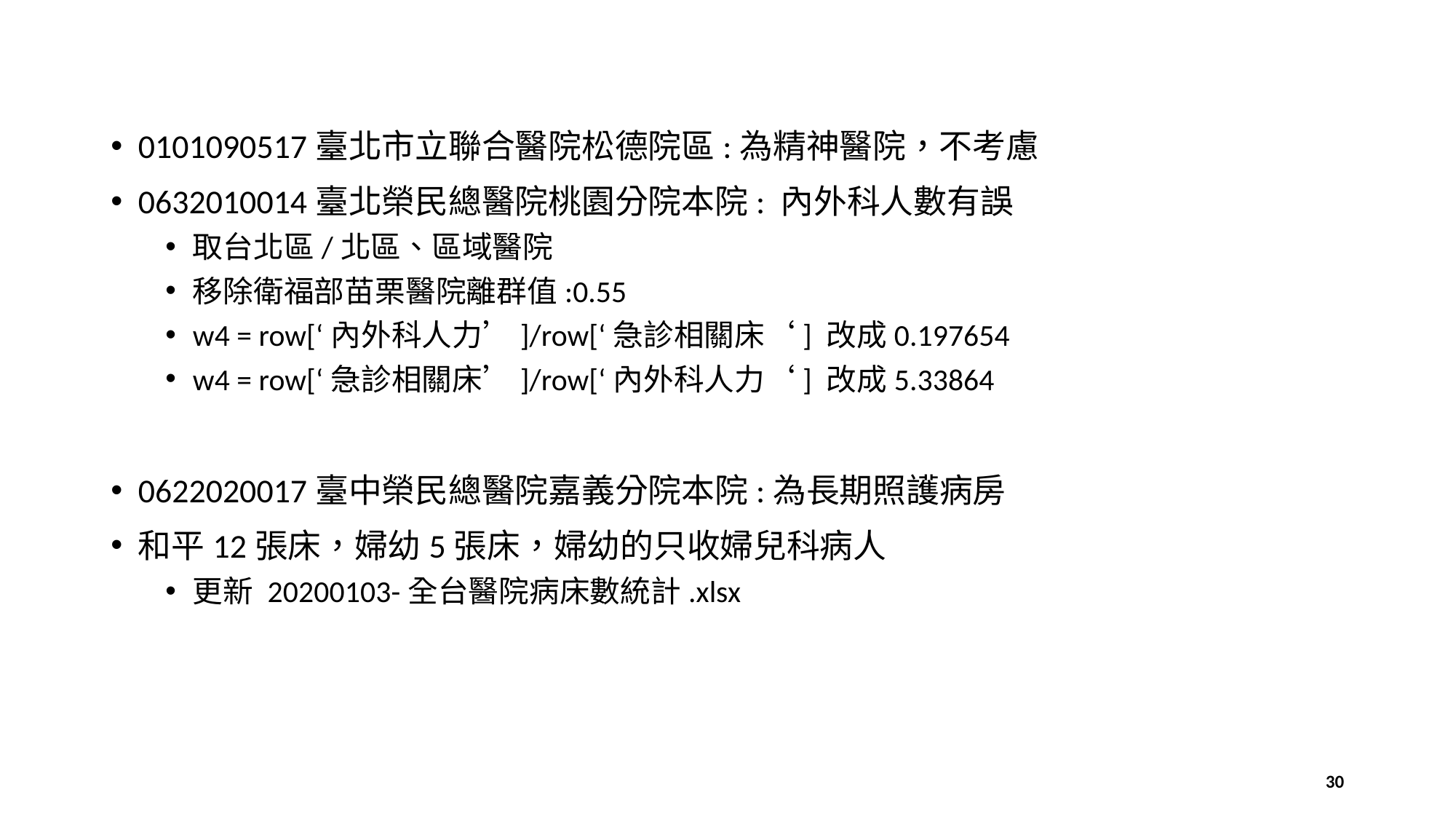

#
0101090517臺北市立聯合醫院松德院區:為精神醫院，不考慮
0632010014臺北榮民總醫院桃園分院本院: 內外科人數有誤
取台北區/北區、區域醫院
移除衛福部苗栗醫院離群值:0.55
w4 = row[‘內外科人力’]/row[‘急診相關床‘] 改成0.197654
w4 = row[‘急診相關床’]/row[‘內外科人力‘] 改成5.33864

0622020017臺中榮民總醫院嘉義分院本院:為長期照護病房
和平12張床，婦幼5張床，婦幼的只收婦兒科病人
更新 20200103-全台醫院病床數統計.xlsx

30